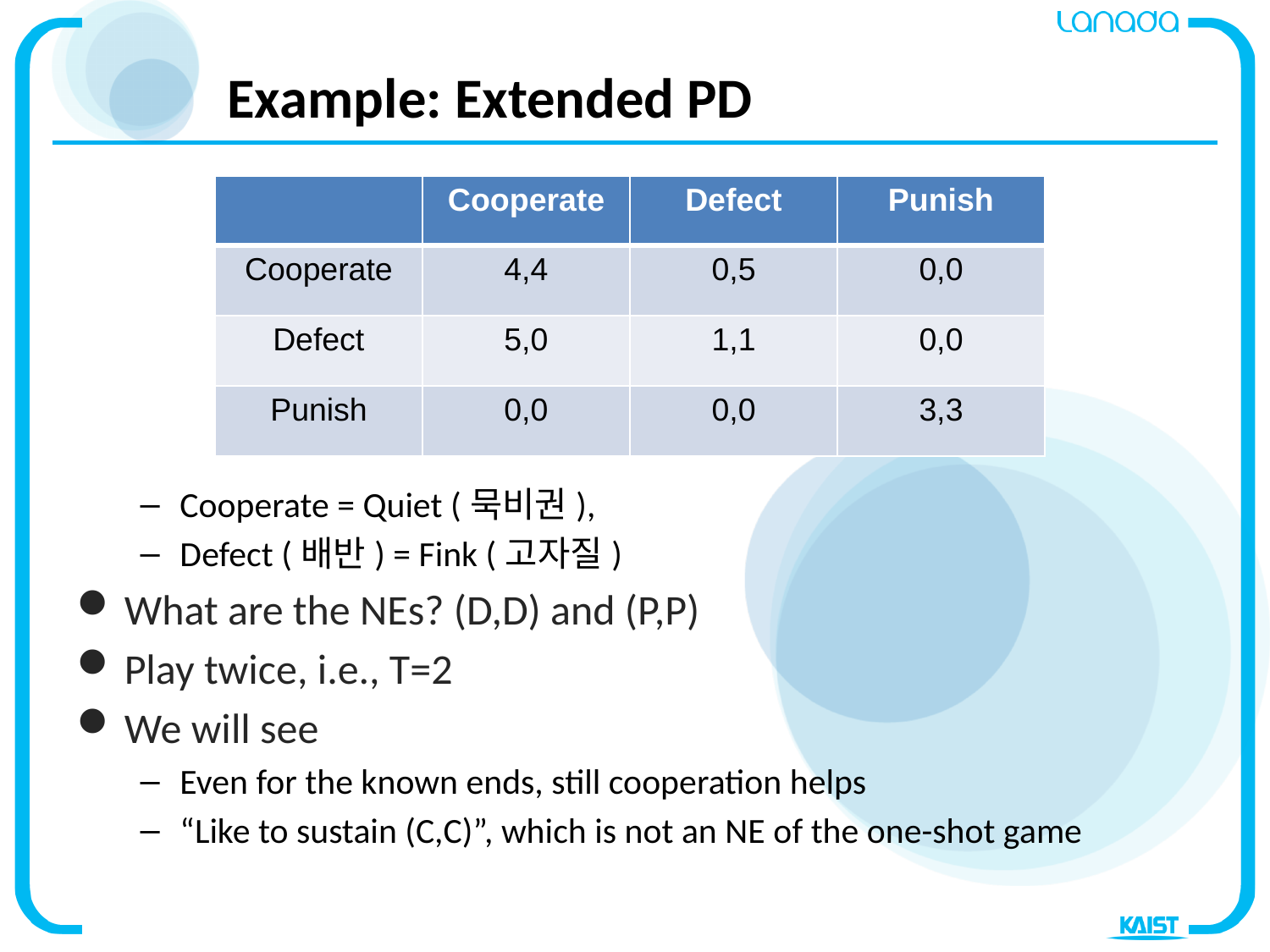

# Example: Extended PD
|  | Cooperate | Defect | Punish |
| --- | --- | --- | --- |
| Cooperate | 4,4 | 0,5 | 0,0 |
| Defect | 5,0 | 1,1 | 0,0 |
| Punish | 0,0 | 0,0 | 3,3 |
Cooperate = Quiet (묵비권),
Defect (배반) = Fink (고자질)
What are the NEs? (D,D) and (P,P)
Play twice, i.e., T=2
We will see
Even for the known ends, still cooperation helps
“Like to sustain (C,C)”, which is not an NE of the one-shot game